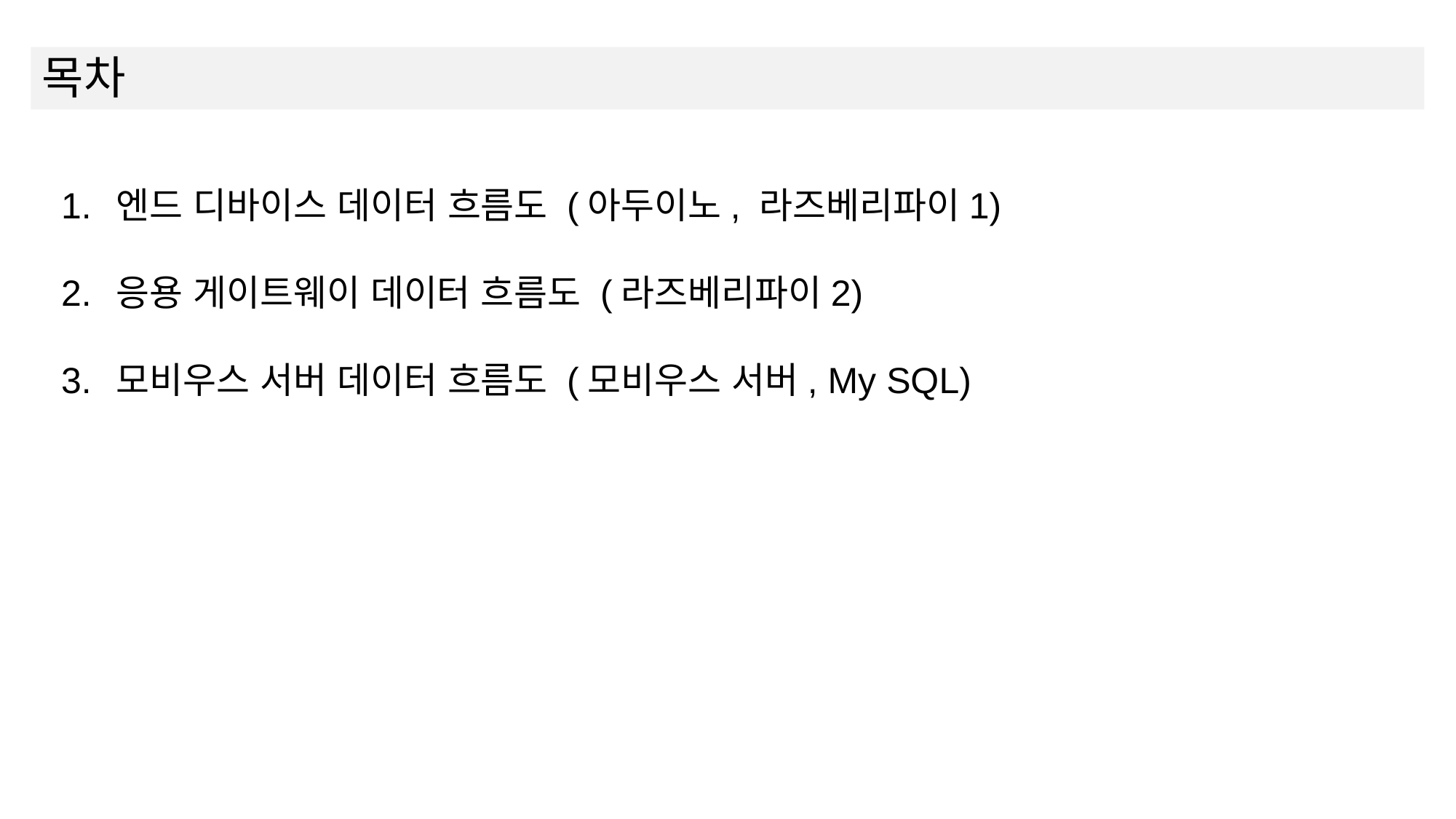

목차
엔드 디바이스 데이터 흐름도 (아두이노, 라즈베리파이1)
응용 게이트웨이 데이터 흐름도 (라즈베리파이2)
모비우스 서버 데이터 흐름도 (모비우스 서버, My SQL)